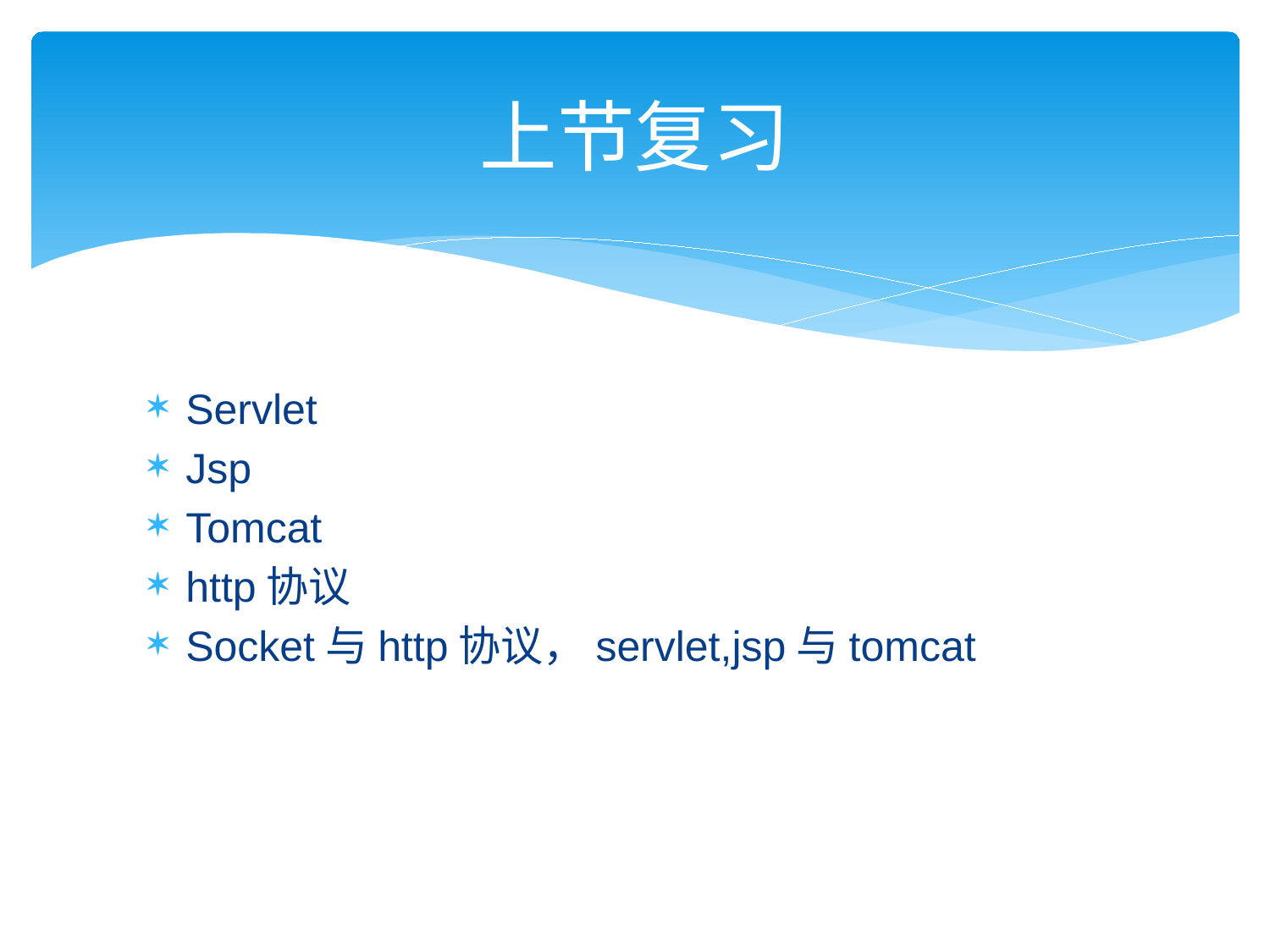

# 上节复习
Servlet
Jsp
Tomcat
http协议
Socket与http协议，servlet,jsp与tomcat